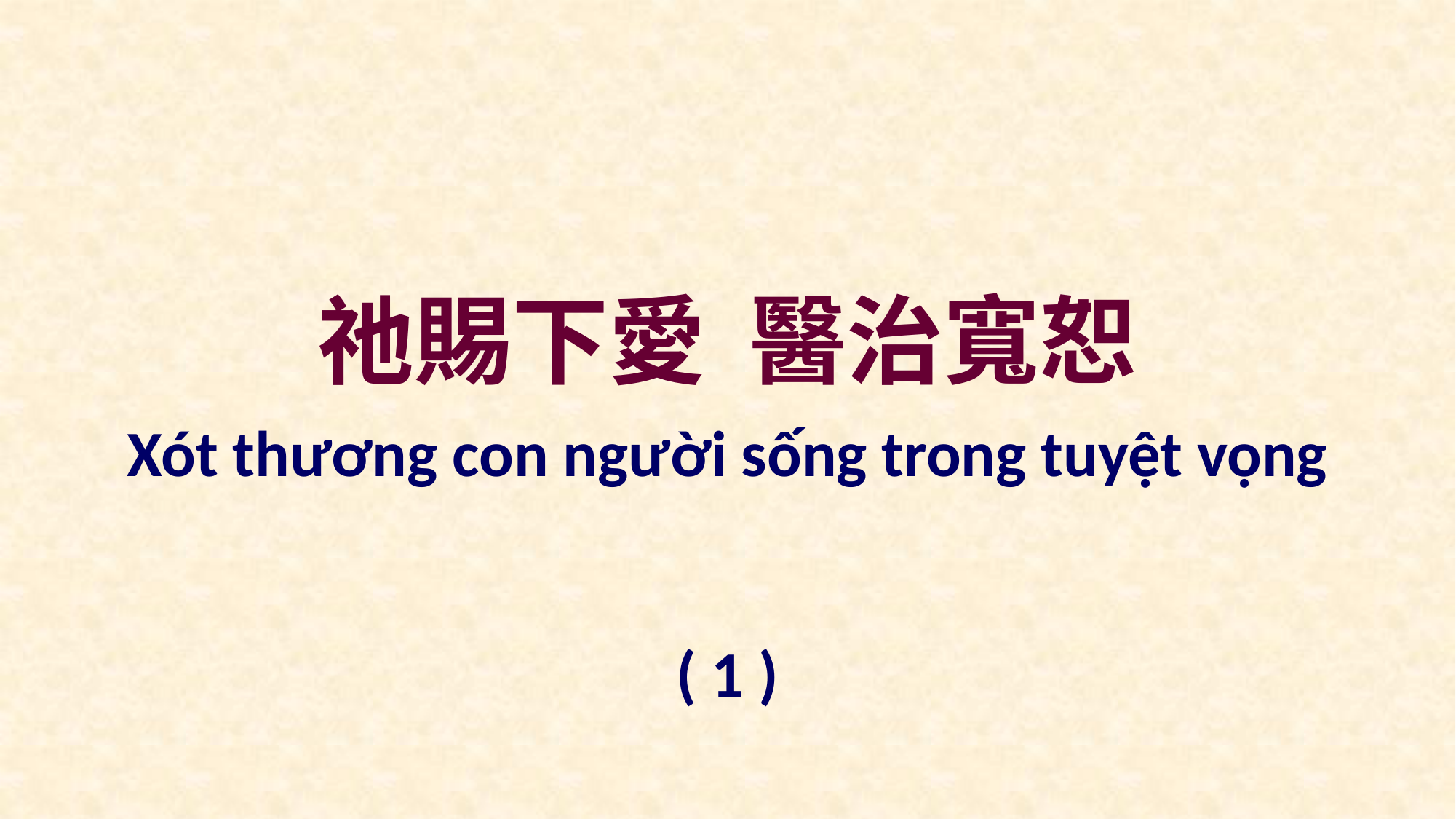

祂賜下愛  醫治寬恕
Xót thương con người sống trong tuyệt vọng
( 1 )